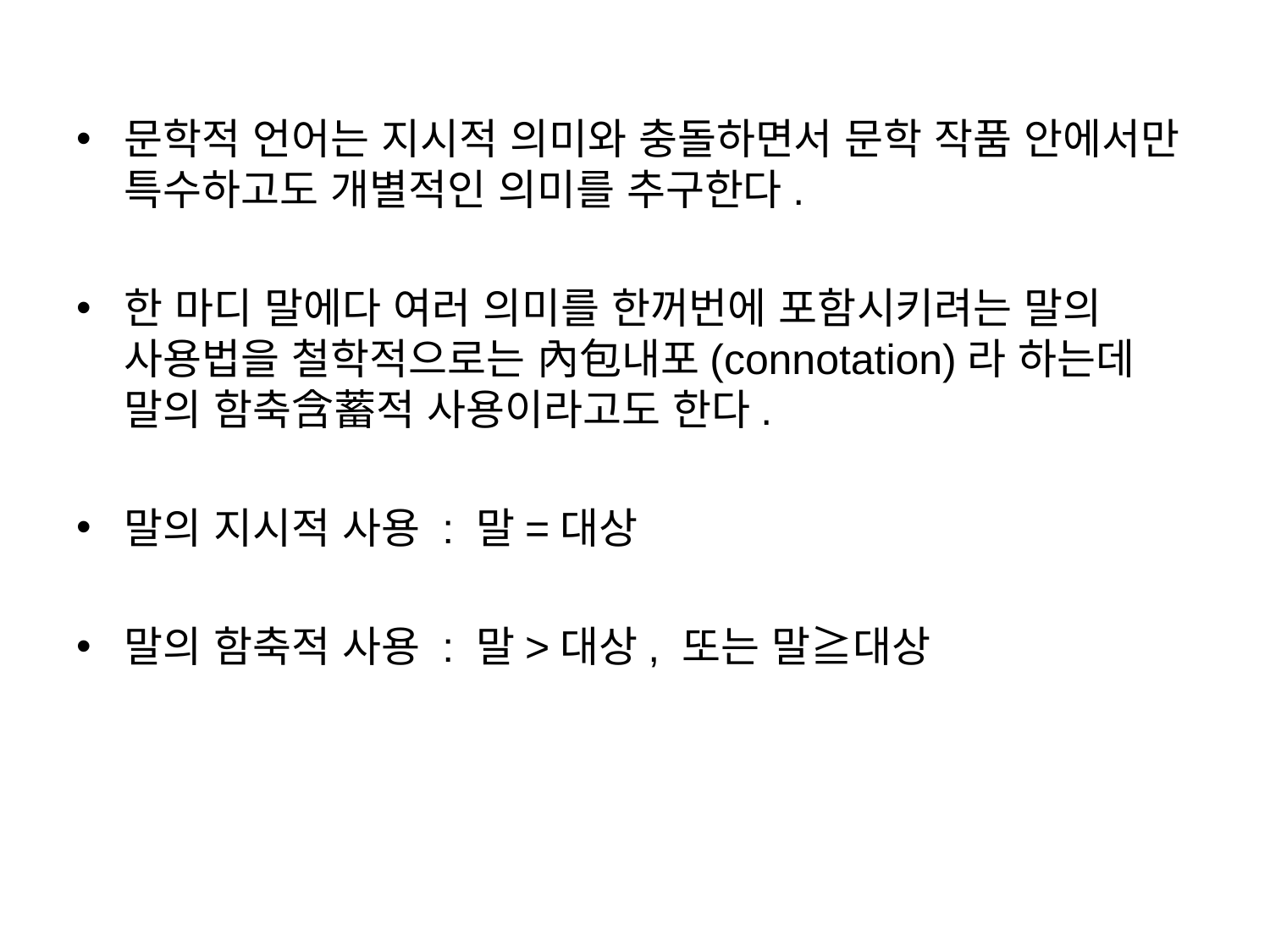

문학적 언어는 지시적 의미와 충돌하면서 문학 작품 안에서만 특수하고도 개별적인 의미를 추구한다.

한 마디 말에다 여러 의미를 한꺼번에 포함시키려는 말의 사용법을 철학적으로는 內包내포(connotation)라 하는데 말의 함축含蓄적 사용이라고도 한다.

말의 지시적 사용 : 말=대상

말의 함축적 사용 : 말>대상, 또는 말≧대상